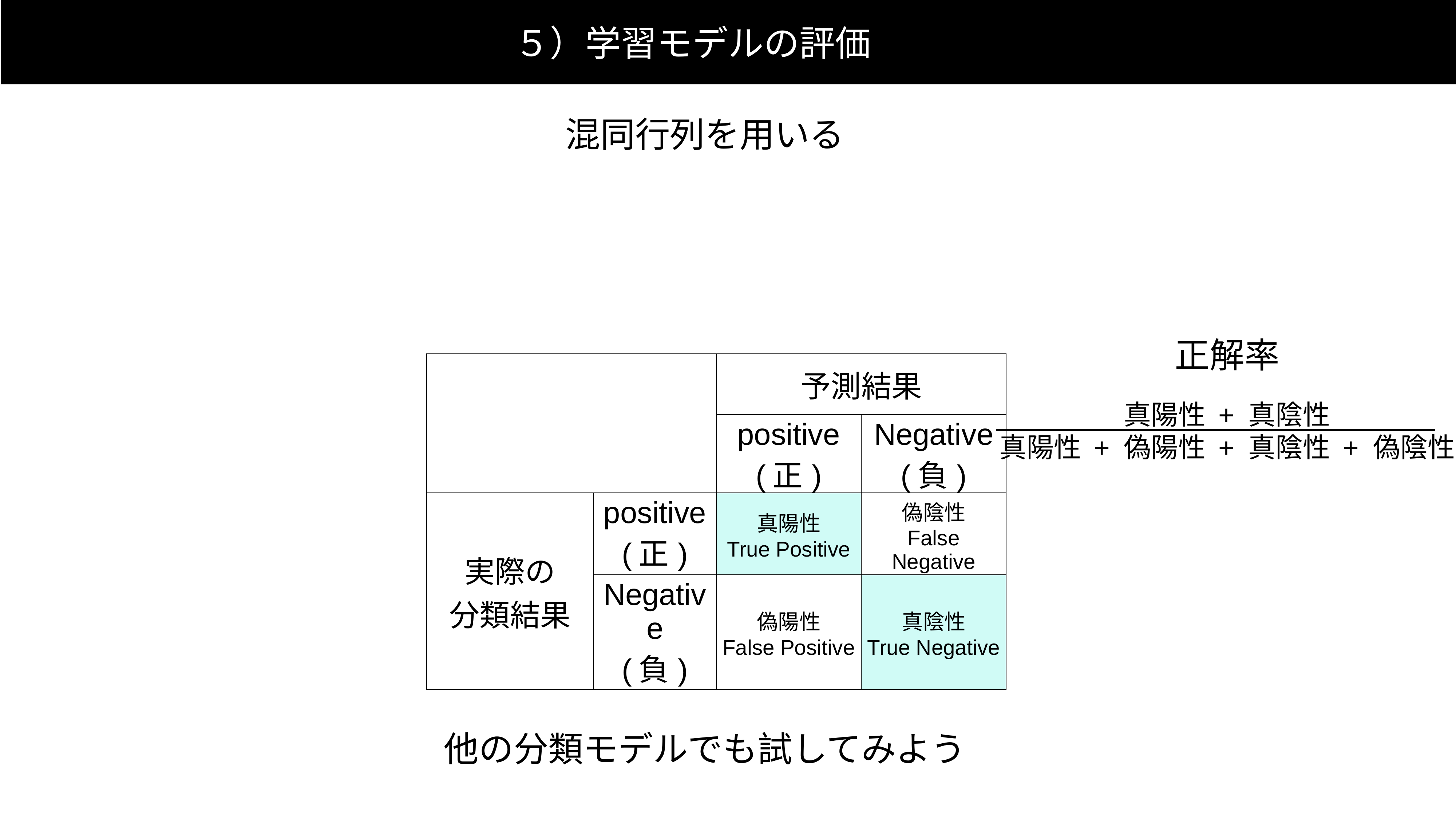

５）学習モデルの評価
混同行列を用いる
正解率
|  |  | 予測結果 |  |
| --- | --- | --- | --- |
|  |  | positive (正) | Negative (負) |
| 実際の 分類結果 | positive (正) | 真陽性 True Positive | 偽陰性 False Negative |
|  | Negative (負) | 偽陽性 False Positive | 真陰性 True Negative |
真陽性 + 真陰性
真陽性 + 偽陽性 + 真陰性 + 偽陰性
他の分類モデルでも試してみよう